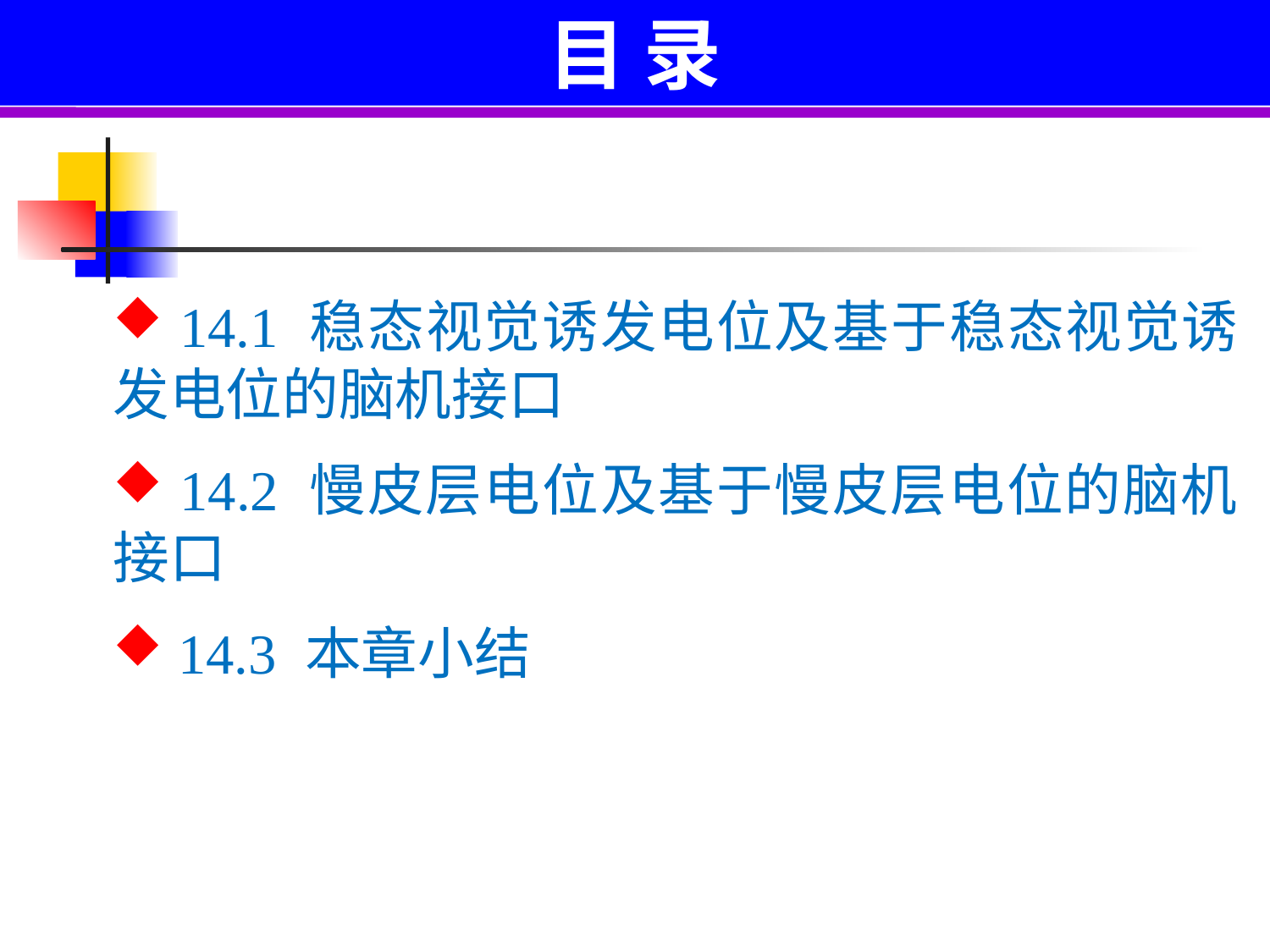

目 录

 14.1 稳态视觉诱发电位及基于稳态视觉诱发电位的脑机接口
 14.2 慢皮层电位及基于慢皮层电位的脑机接口
 14.3 本章小结